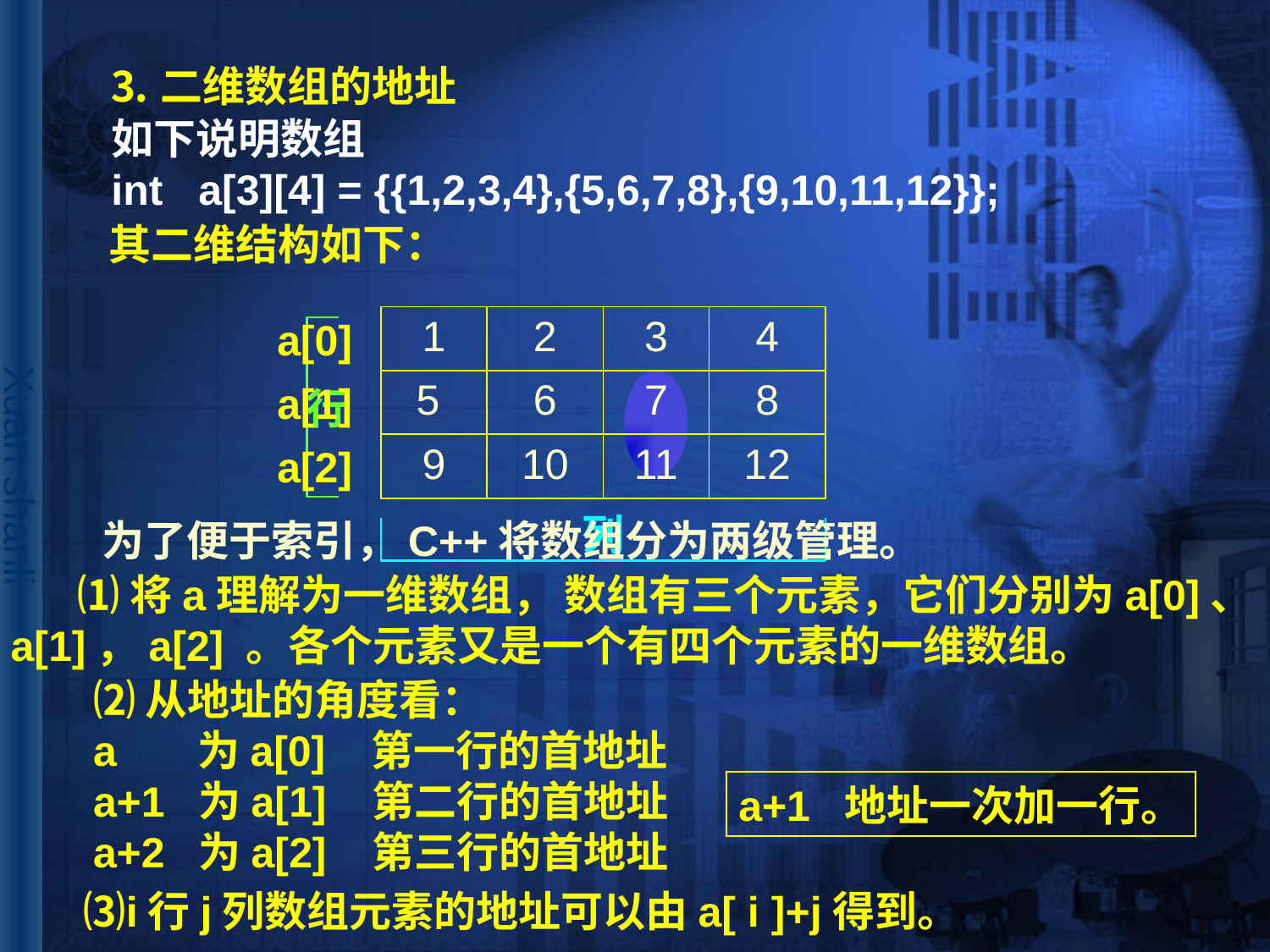

# ⒊二维数组的地址
如下说明数组
int   a[3][4] = {{1,2,3,4},{5,6,7,8},{9,10,11,12}};
其二维结构如下：
a[0]
| 1 | 2 | 3 | 4 |
| --- | --- | --- | --- |
| 5 | 6 | 7 | 8 |
| 9 | 10 | 11 | 12 |
行
列
a[1]
a[2]
为了便于索引，C++将数组分为两级管理。
       ⑴将a理解为一维数组， 数组有三个元素，它们分别为a[0]、
a[1]，a[2] 。各个元素又是一个有四个元素的一维数组。
⑵从地址的角度看：
a      为a[0]   第一行的首地址
a+1  为a[1]   第二行的首地址
a+2  为a[2]   第三行的首地址
a+1  地址一次加一行。
⑶i行j列数组元素的地址可以由a[ i ]+j得到。